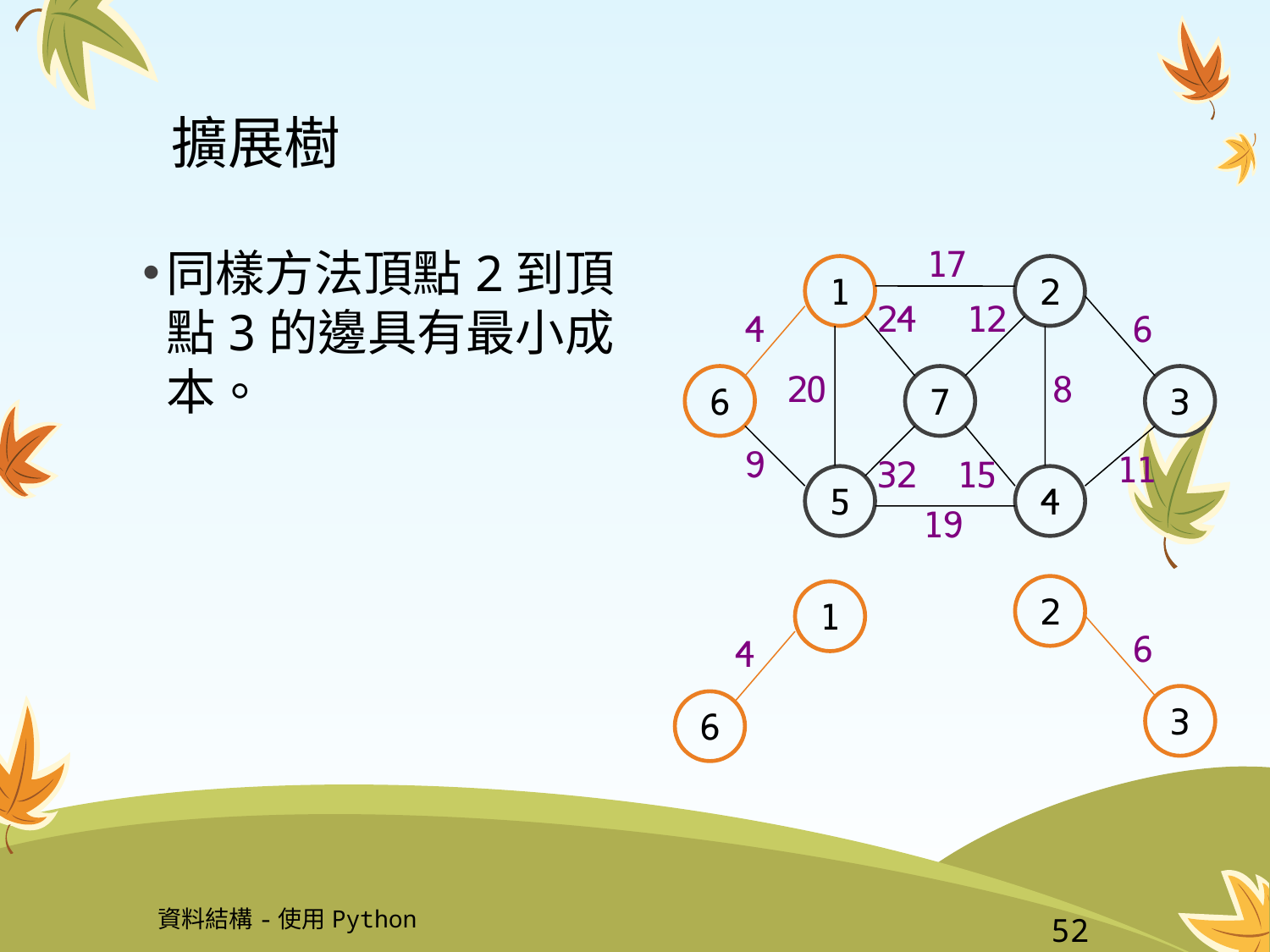

# 擴展樹
同樣方法頂點2到頂點3的邊具有最小成本。
17
1
2

24
12

4
6

20
8
6
7
3

9
11
32
15
5
4
19

2
1

6
4

3
6
資料結構-使用Python
52